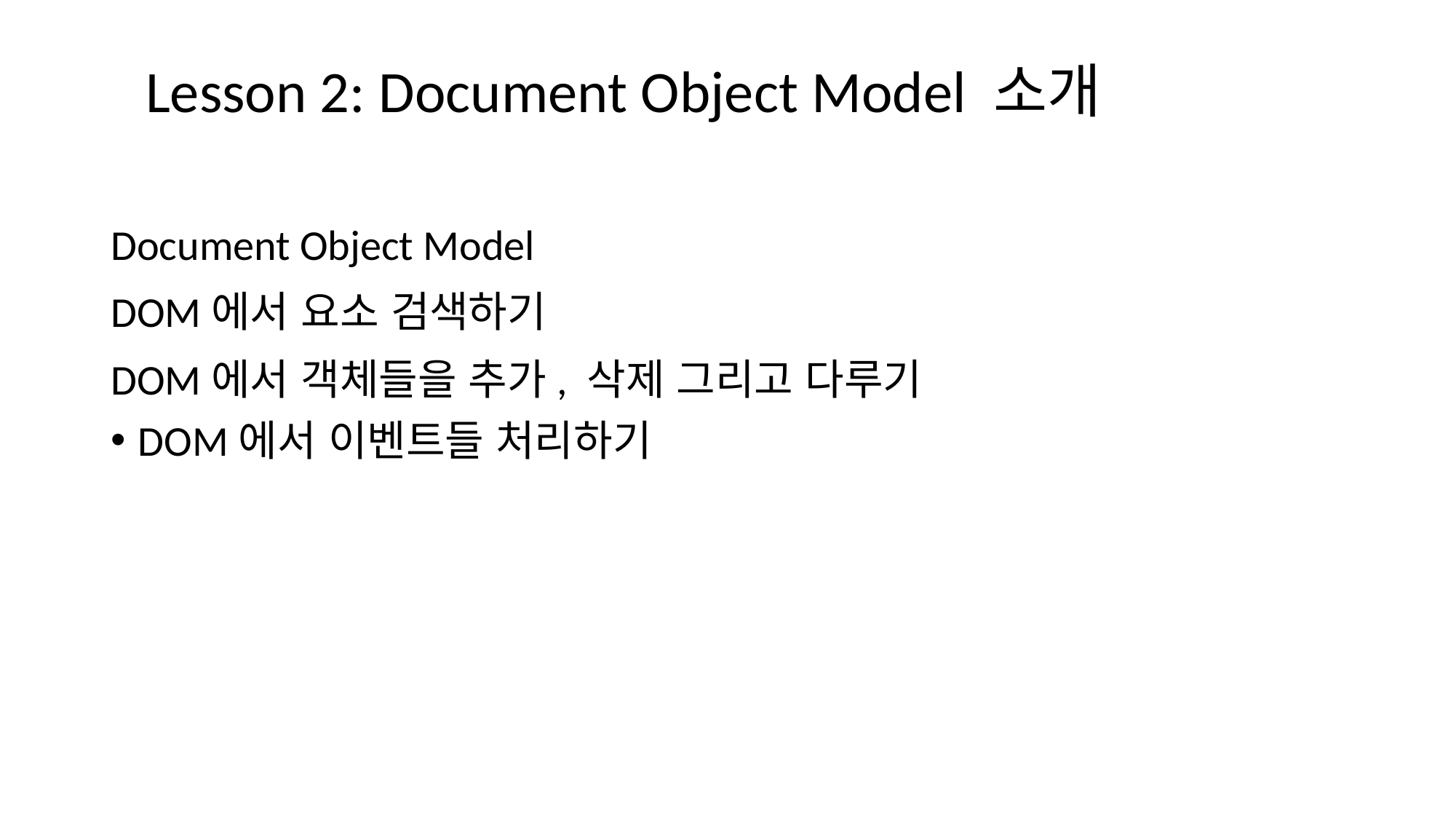

# Lesson 2: Document Object Model 소개
Document Object Model
DOM에서 요소 검색하기
DOM에서 객체들을 추가, 삭제 그리고 다루기
DOM에서 이벤트들 처리하기